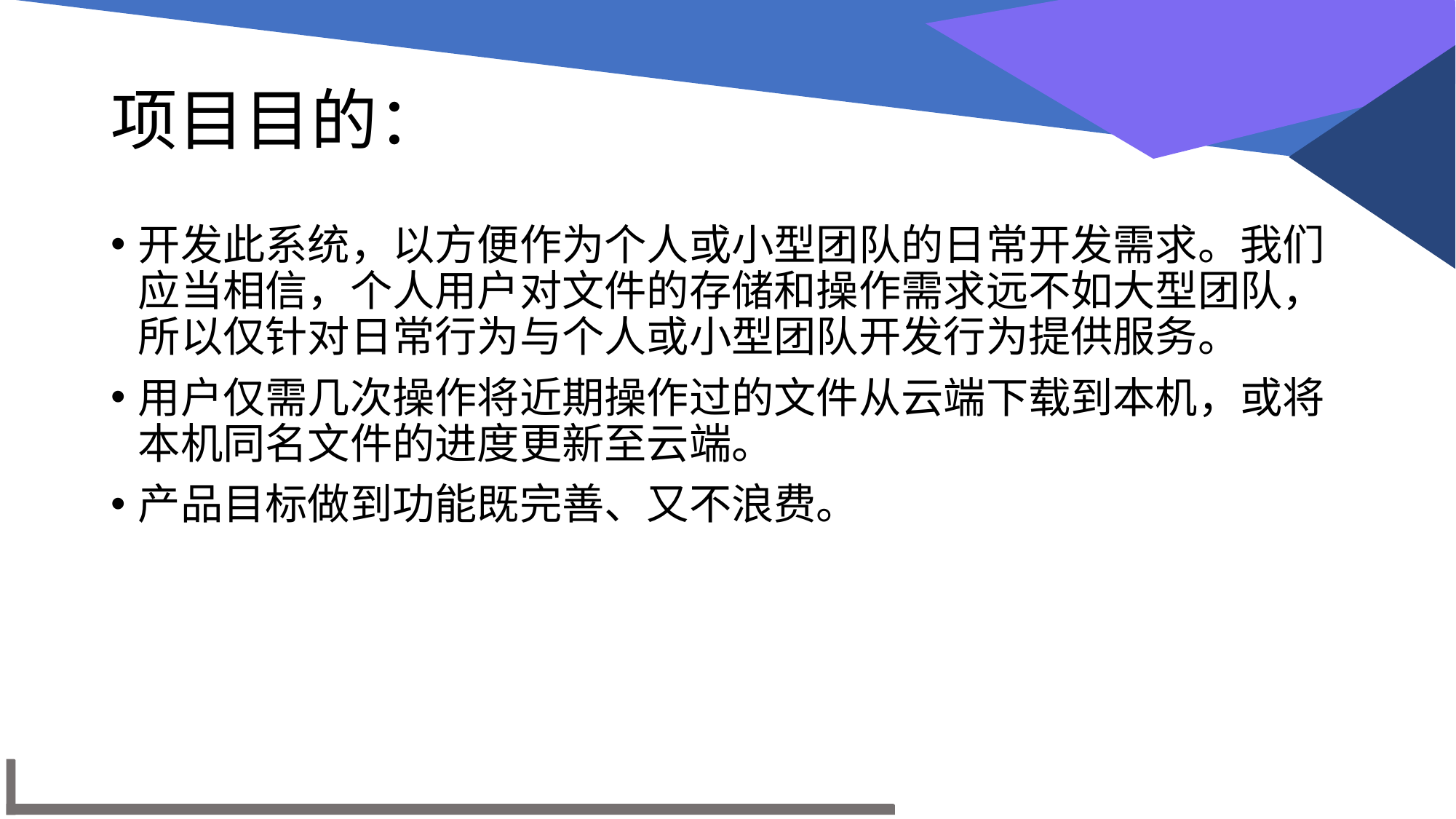

# 项目目的：
开发此系统，以方便作为个人或小型团队的日常开发需求。我们应当相信，个人用户对文件的存储和操作需求远不如大型团队，所以仅针对日常行为与个人或小型团队开发行为提供服务。
用户仅需几次操作将近期操作过的文件从云端下载到本机，或将本机同名文件的进度更新至云端。
产品目标做到功能既完善、又不浪费。